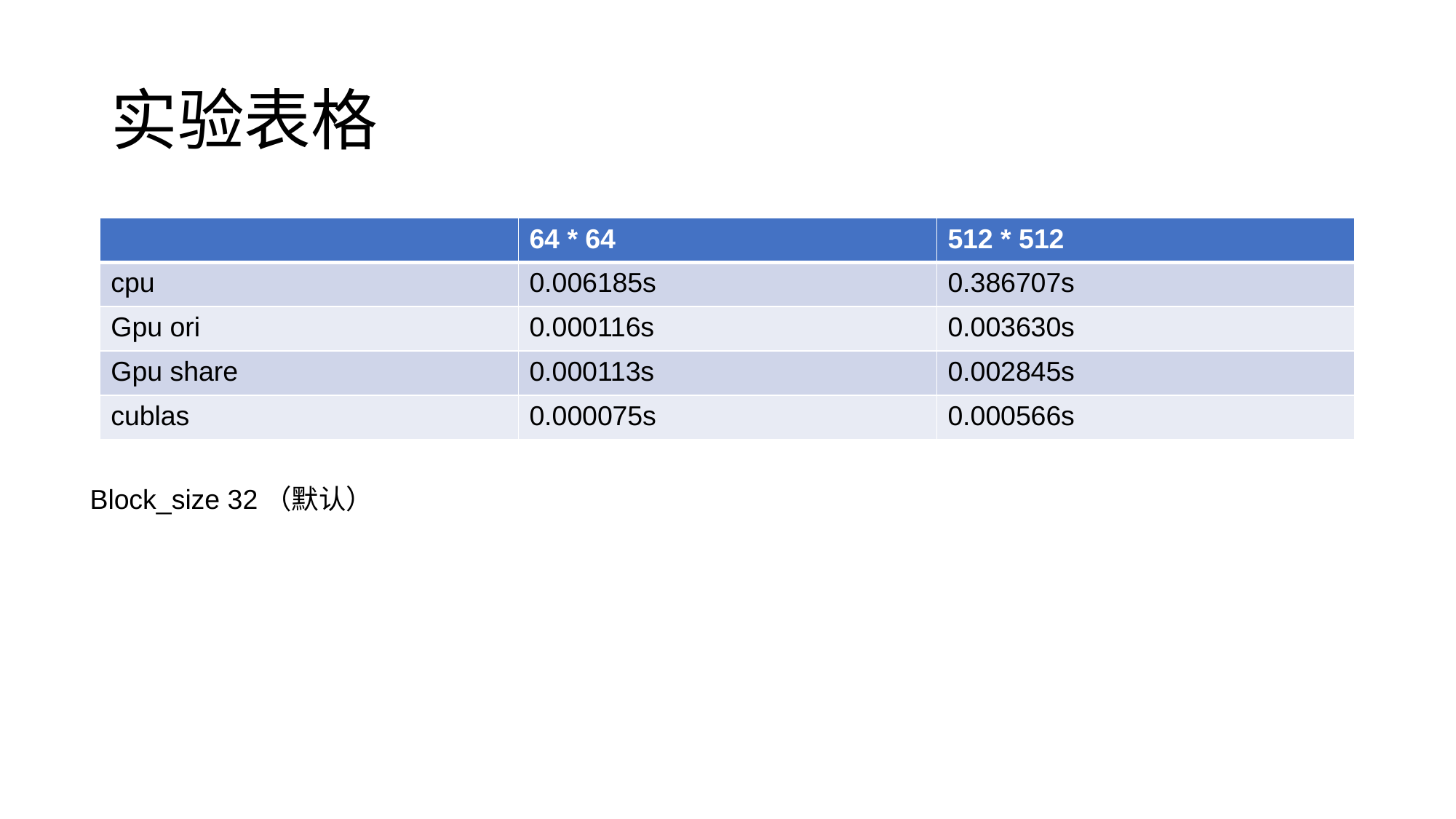

# 实验表格
|  | 64 \* 64 | 512 \* 512 |
| --- | --- | --- |
| cpu | 0.006185s | 0.386707s |
| Gpu ori | 0.000116s | 0.003630s |
| Gpu share | 0.000113s | 0.002845s |
| cublas | 0.000075s | 0.000566s |
Block_size 32（默认）